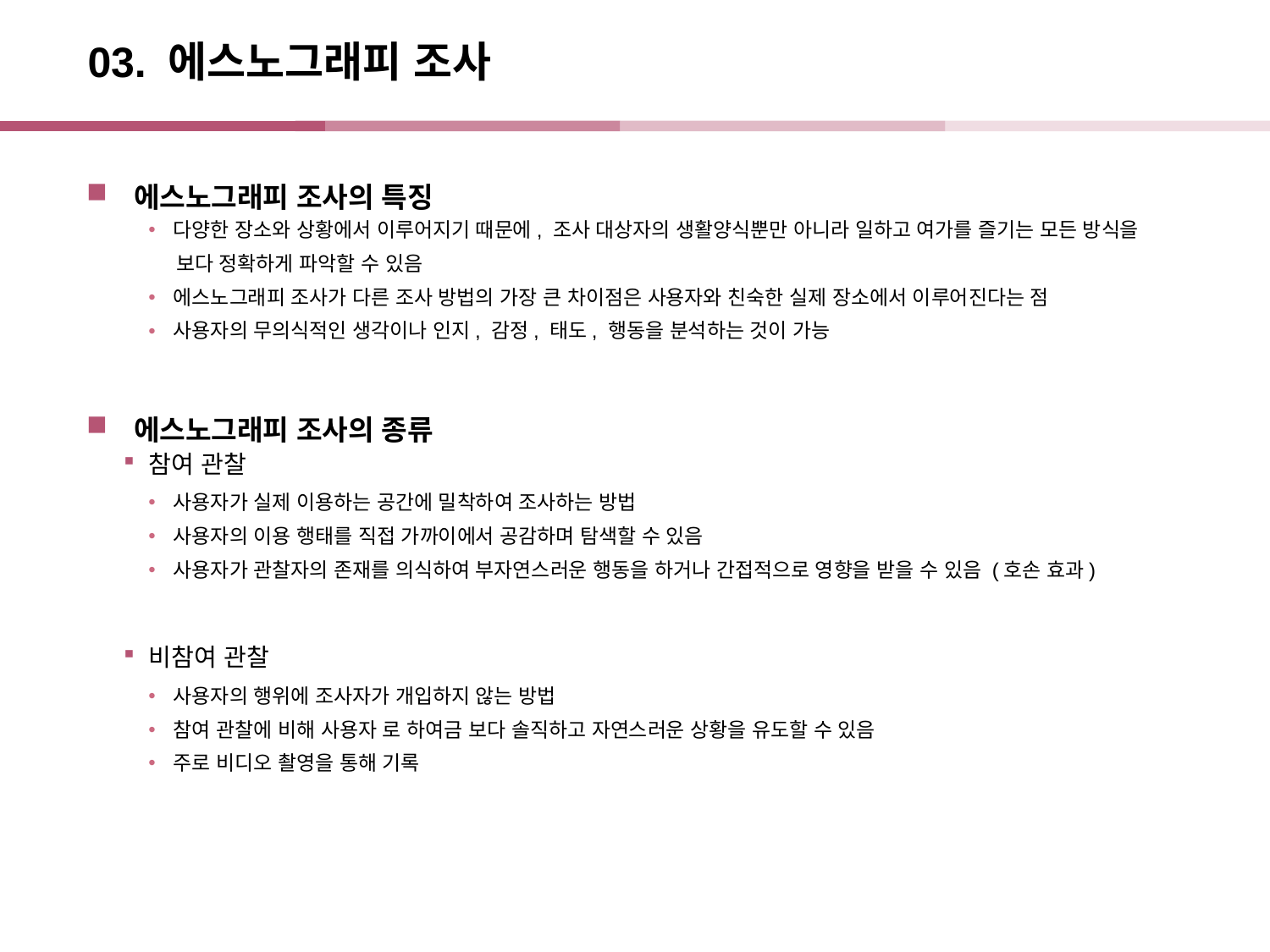

# 03. 에스노그래피 조사
에스노그래피 조사의 특징
다양한 장소와 상황에서 이루어지기 때문에, 조사 대상자의 생활양식뿐만 아니라 일하고 여가를 즐기는 모든 방식을
    보다 정확하게 파악할 수 있음
에스노그래피 조사가 다른 조사 방법의 가장 큰 차이점은 사용자와 친숙한 실제 장소에서 이루어진다는 점
사용자의 무의식적인 생각이나 인지, 감정, 태도, 행동을 분석하는 것이 가능

에스노그래피 조사의 종류
참여 관찰
사용자가 실제 이용하는 공간에 밀착하여 조사하는 방법
사용자의 이용 행태를 직접 가까이에서 공감하며 탐색할 수 있음
사용자가 관찰자의 존재를 의식하여 부자연스러운 행동을 하거나 간접적으로 영향을 받을 수 있음 (호손 효과)

비참여 관찰
사용자의 행위에 조사자가 개입하지 않는 방법
참여 관찰에 비해 사용자 로 하여금 보다 솔직하고 자연스러운 상황을 유도할 수 있음
주로 비디오 촬영을 통해 기록